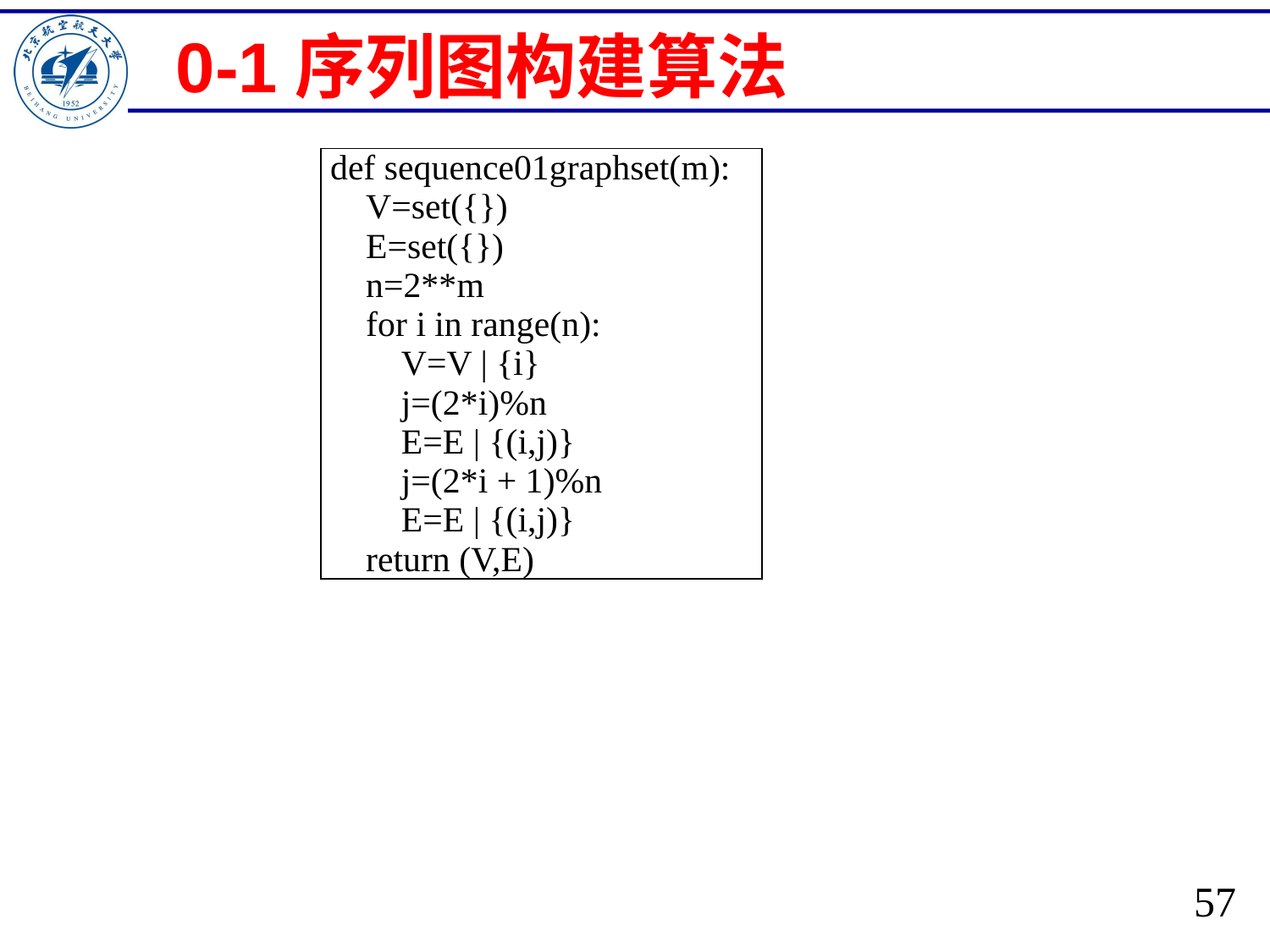

# 0-1序列图构建算法
| def sequence01graphset(m): V=set({}) E=set({}) n=2\*\*m for i in range(n): V=V | {i} j=(2\*i)%n E=E | {(i,j)} j=(2\*i + 1)%n E=E | {(i,j)} return (V,E) |
| --- |